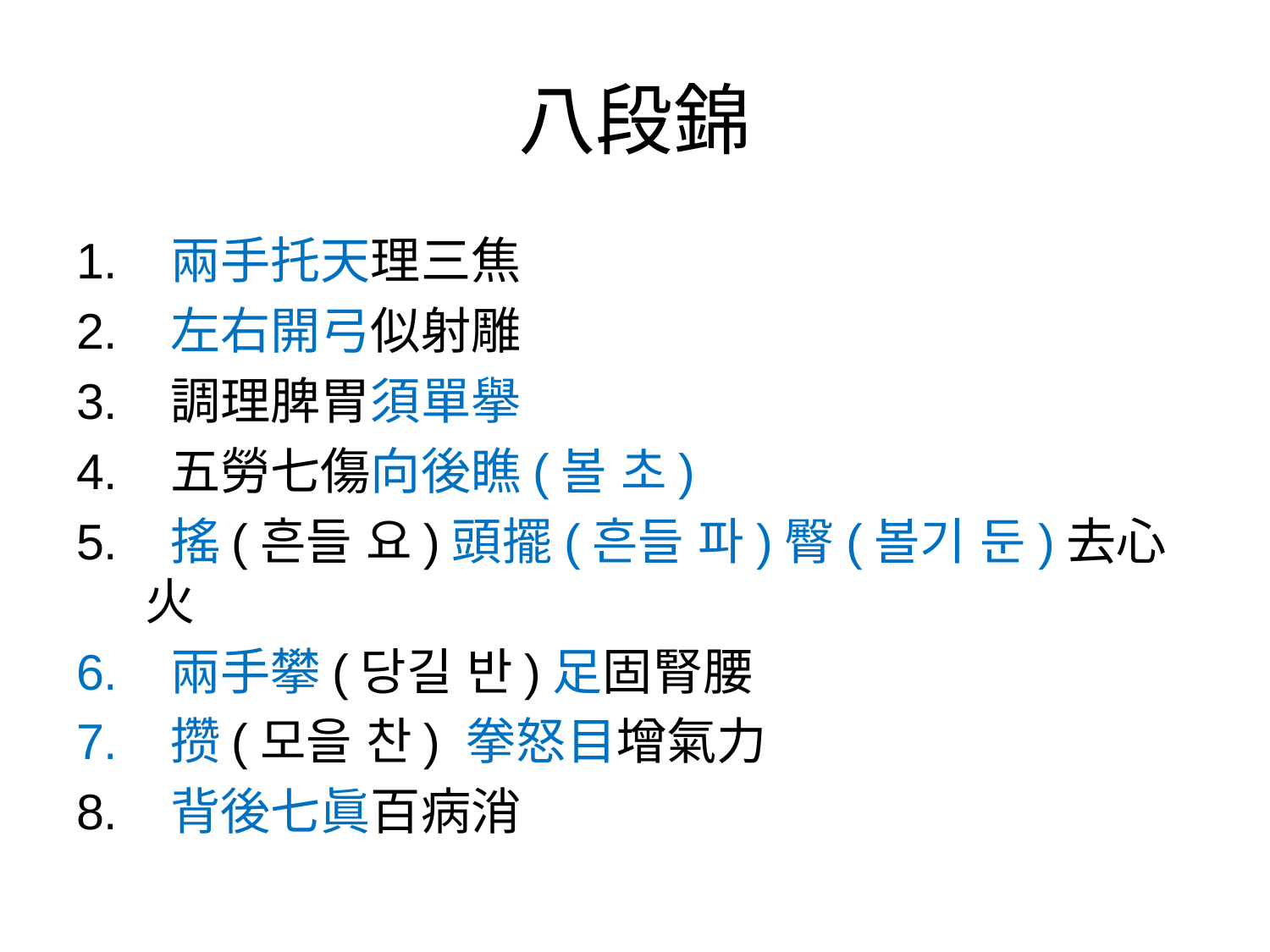

# 八段錦
 兩手托天理三焦
 左右開弓似射雕
 調理脾胃須單擧
 五勞七傷向後瞧(볼 초)
 搖(흔들 요)頭擺(흔들 파)臀(볼기 둔)去心火
 兩手攀(당길 반)足固腎腰
 攒(모을 찬) 拳怒目增氣力
 背後七眞百病消